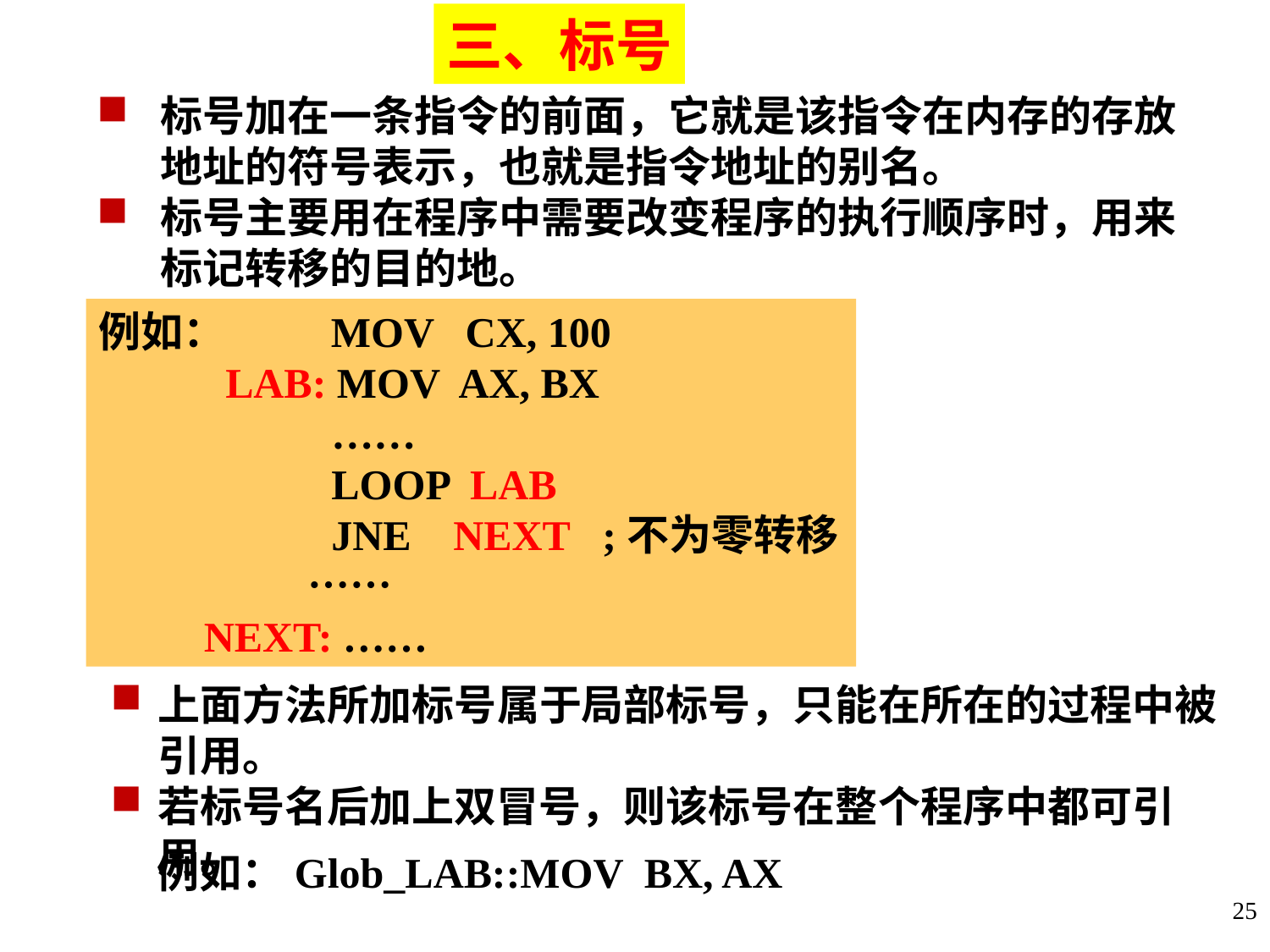

三、标号
标号加在一条指令的前面，它就是该指令在内存的存放地址的符号表示，也就是指令地址的别名。
标号主要用在程序中需要改变程序的执行顺序时，用来标记转移的目的地。
例如：          MOV   CX, 100
            LAB: MOV  AX, BX
                      ……
                      LOOP  LAB
                      JNE    NEXT   ;不为零转移
                      ……
          NEXT: ……
上面方法所加标号属于局部标号，只能在所在的过程中被引用。
若标号名后加上双冒号，则该标号在整个程序中都可引用。
例如：Glob_LAB::MOV  BX, AX
25